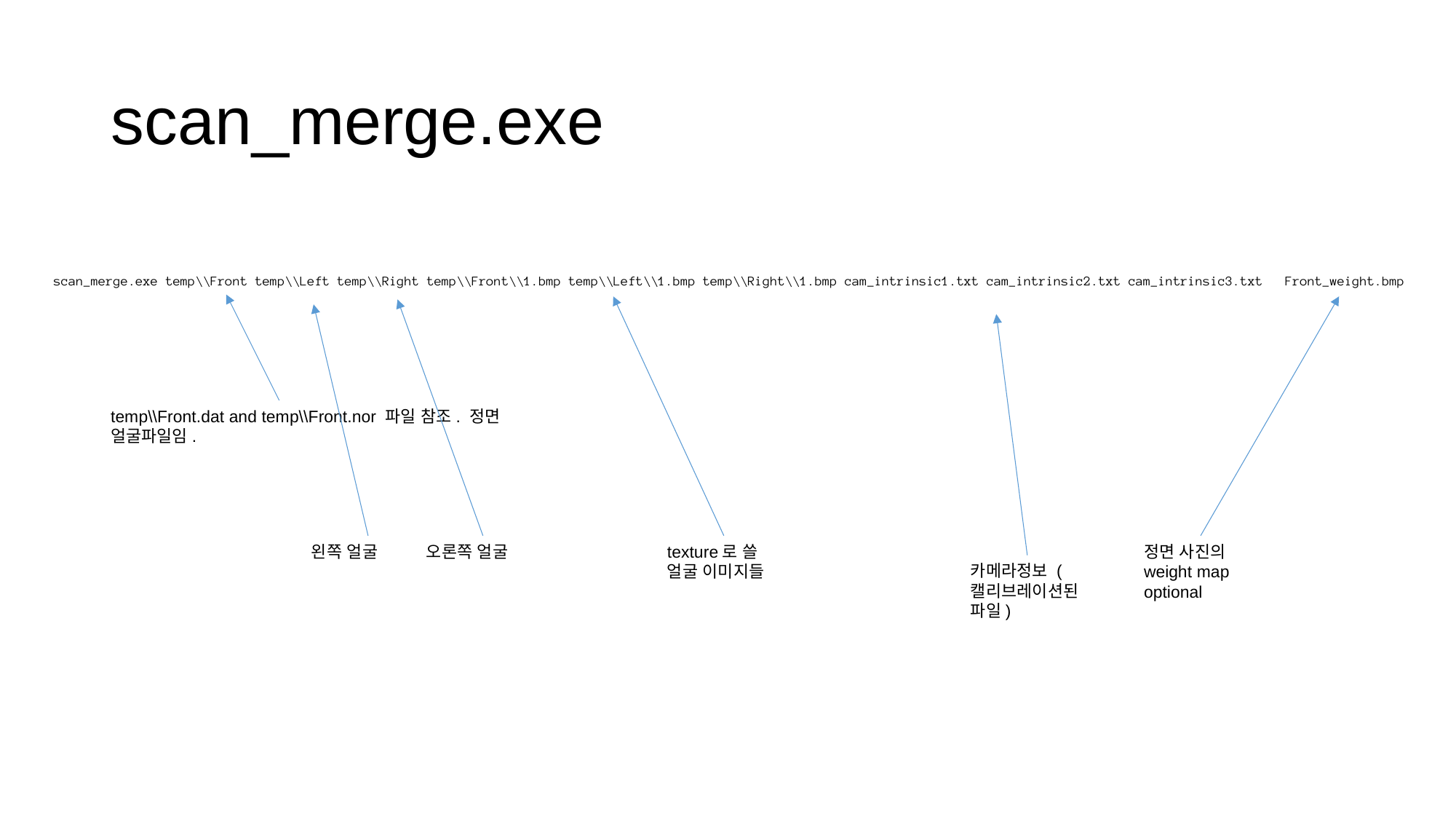

# scan_merge.exe
scan_merge.exe temp\\Front temp\\Left temp\\Right temp\\Front\\1.bmp temp\\Left\\1.bmp temp\\Right\\1.bmp cam_intrinsic1.txt cam_intrinsic2.txt cam_intrinsic3.txt   Front_weight.bmp
temp\\Front.dat and temp\\Front.nor 파일 참조. 정면 얼굴파일임.
왼쪽 얼굴
오론쪽 얼굴
texture로 쓸 얼굴 이미지들
정면 사진의 weight map optional
카메라정보 (캘리브레이션된 파일)